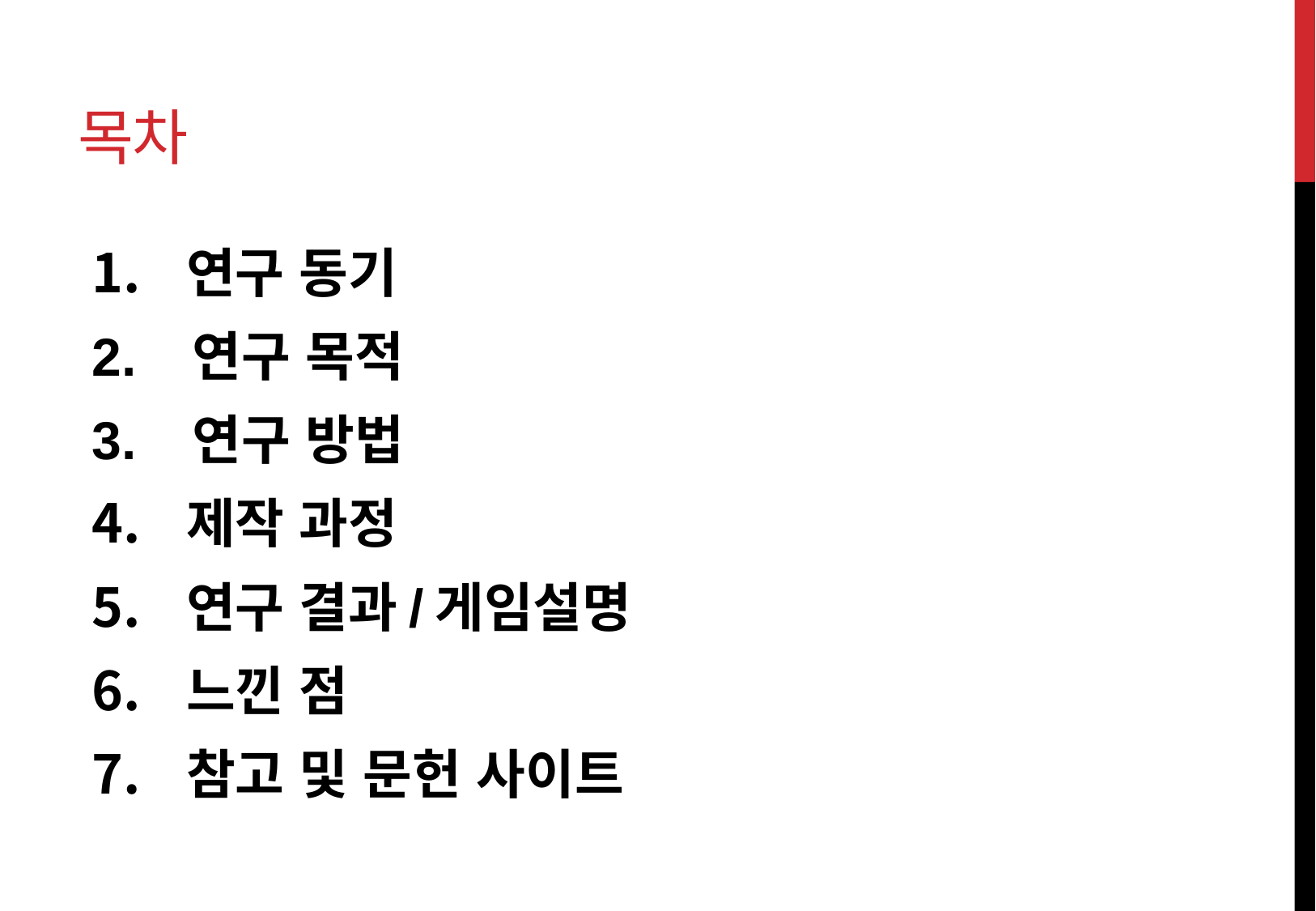

# 목차
연구 동기
2.   연구 목적
3.   연구 방법
제작 과정
연구 결과/게임설명
느낀 점
참고 및 문헌 사이트